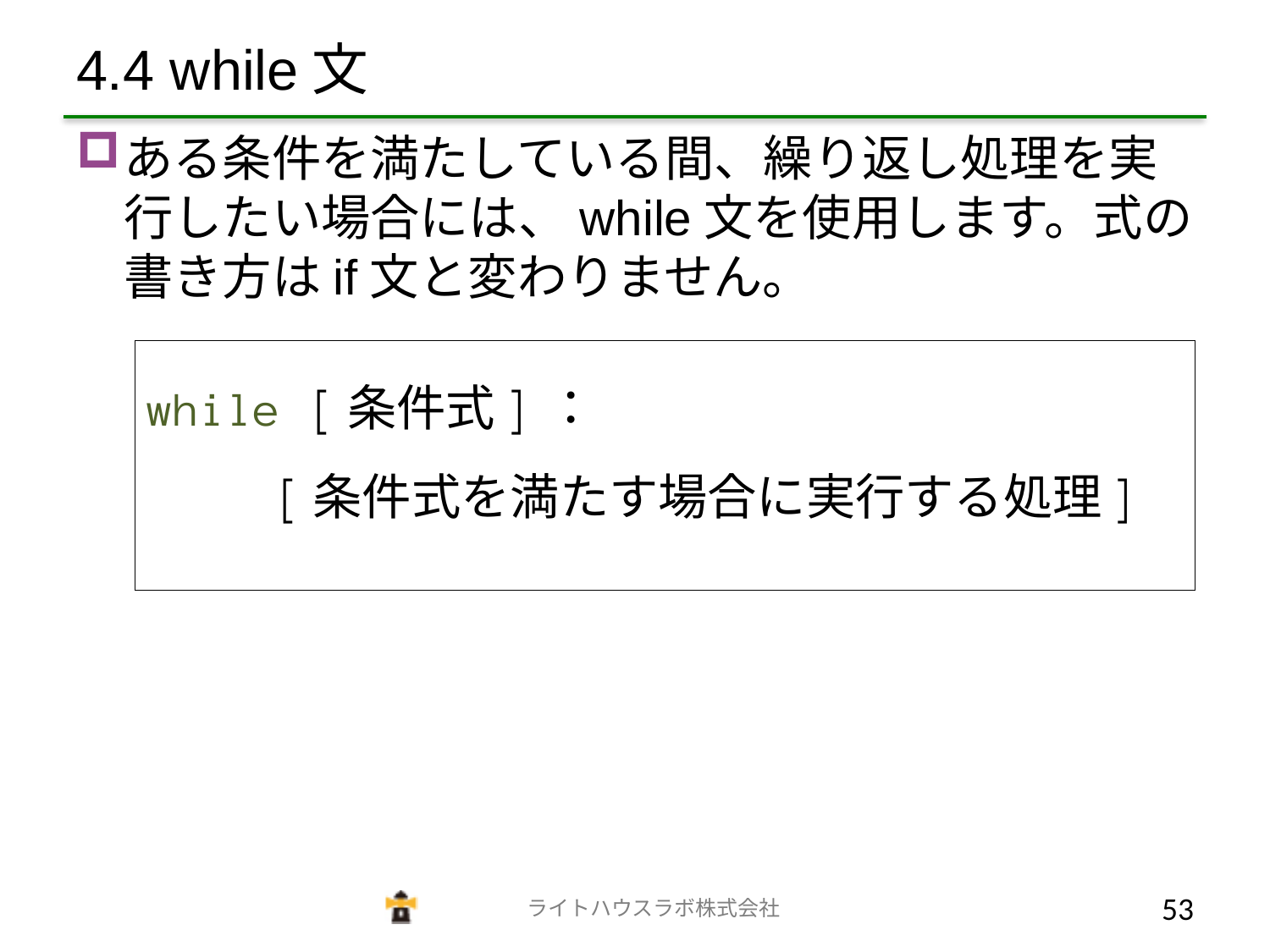

# 4.4 while文
ある条件を満たしている間、繰り返し処理を実行したい場合には、while文を使用します。式の書き方はif文と変わりません。

while [条件式]：
	[条件式を満たす場合に実行する処理]

　　　　　　　　　　　　　ライトハウスラボ株式会社
53